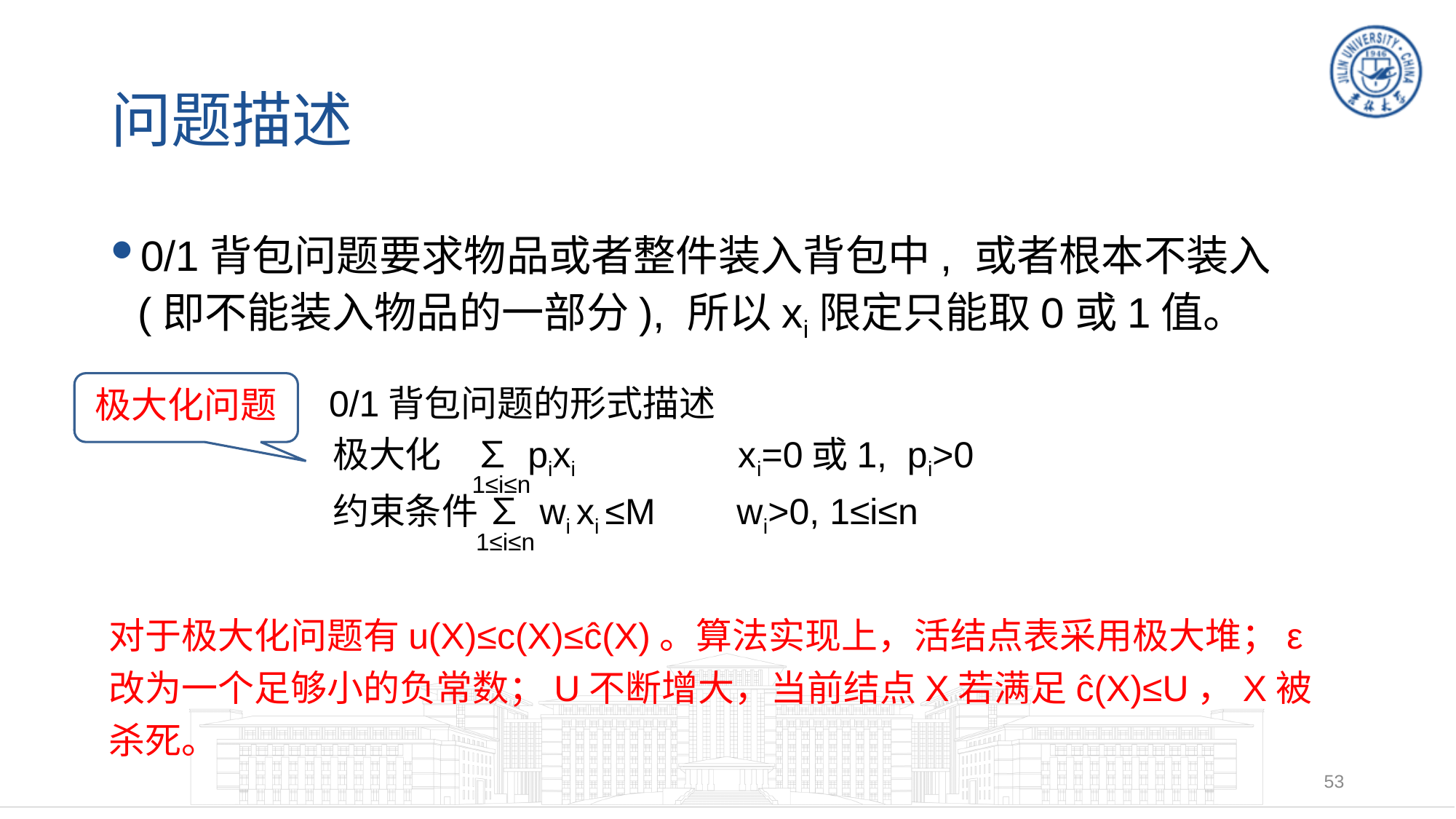

# 问题描述
0/1背包问题要求物品或者整件装入背包中, 或者根本不装入(即不能装入物品的一部分), 所以xi限定只能取0或1值。

极大化问题
     0/1背包问题的形式描述
极大化    ∑ pixi                xi=0或1,  pi>0
约束条件 ∑ wi xi ≤M        wi>0, 1≤i≤n
1≤i≤n
1≤i≤n
对于极大化问题有u(X)≤c(X)≤ĉ(X)。算法实现上，活结点表采用极大堆；ε改为一个足够小的负常数；U不断增大，当前结点X若满足ĉ(X)≤U，X被杀死。
53